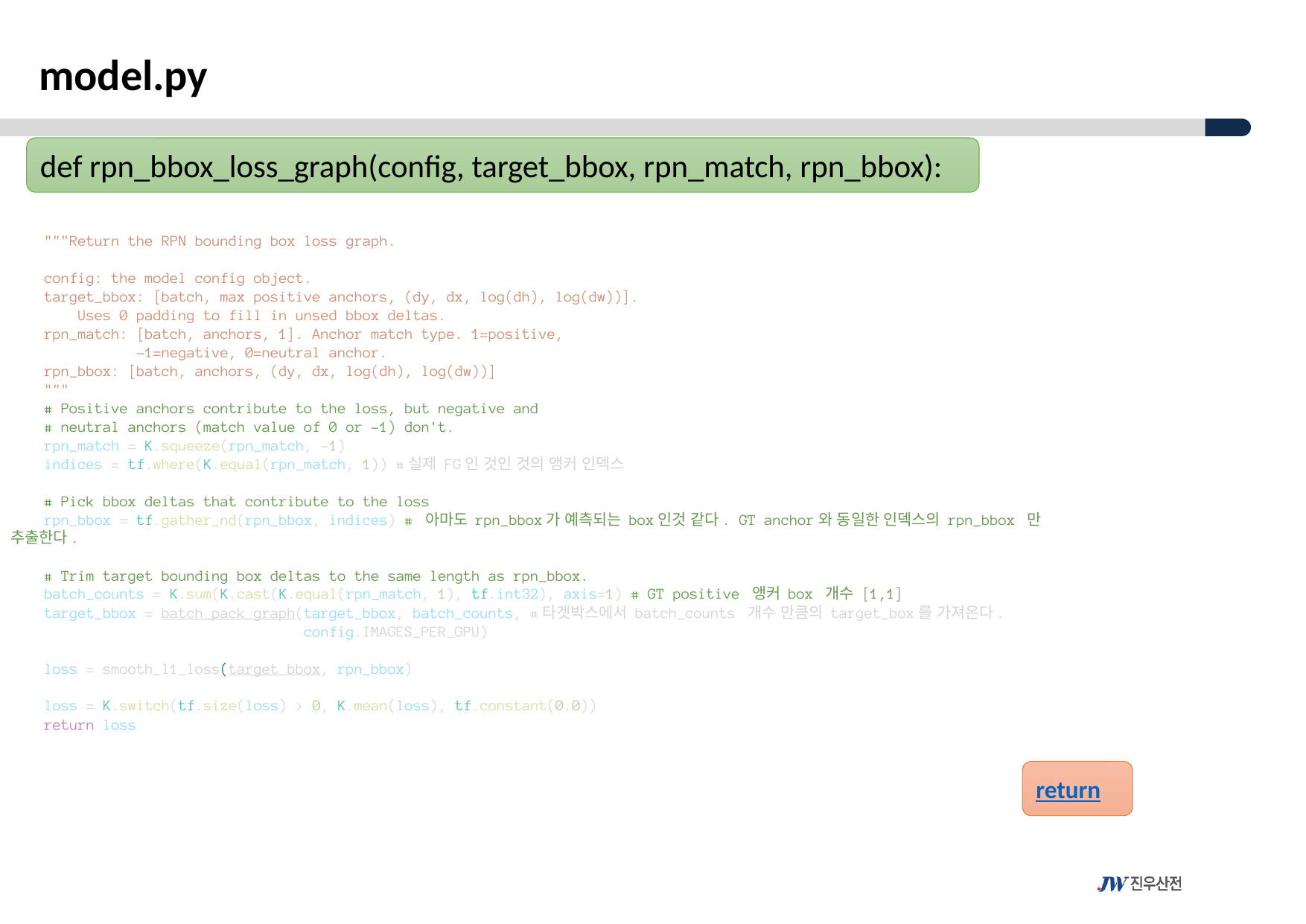

model.py
def rpn_bbox_loss_graph(config, target_bbox, rpn_match, rpn_bbox):
    """Return the RPN bounding box loss graph.
    config: the model config object.
    target_bbox: [batch, max positive anchors, (dy, dx, log(dh), log(dw))].
        Uses 0 padding to fill in unsed bbox deltas.
    rpn_match: [batch, anchors, 1]. Anchor match type. 1=positive,
               -1=negative, 0=neutral anchor.
    rpn_bbox: [batch, anchors, (dy, dx, log(dh), log(dw))]
    """
    # Positive anchors contribute to the loss, but negative and
    # neutral anchors (match value of 0 or -1) don't.
    rpn_match = K.squeeze(rpn_match, -1)
    indices = tf.where(K.equal(rpn_match, 1)) #실제 FG인 것인 것의 앵커 인덱스
    # Pick bbox deltas that contribute to the loss
    rpn_bbox = tf.gather_nd(rpn_bbox, indices) # 아마도 rpn_bbox가 예측되는 box인것 같다. GT anchor와 동일한 인덱스의 rpn_bbox 만 추출한다.
    # Trim target bounding box deltas to the same length as rpn_bbox.
    batch_counts = K.sum(K.cast(K.equal(rpn_match, 1), tf.int32), axis=1) # GT positive 앵커 box 개수 [1,1]
    target_bbox = batch_pack_graph(target_bbox, batch_counts, #타겟박스에서 batch_counts 개수 만큼의 target_box를 가져온다.
                                   config.IMAGES_PER_GPU)
    loss = smooth_l1_loss(target_bbox, rpn_bbox)

    loss = K.switch(tf.size(loss) > 0, K.mean(loss), tf.constant(0.0))
    return loss
return